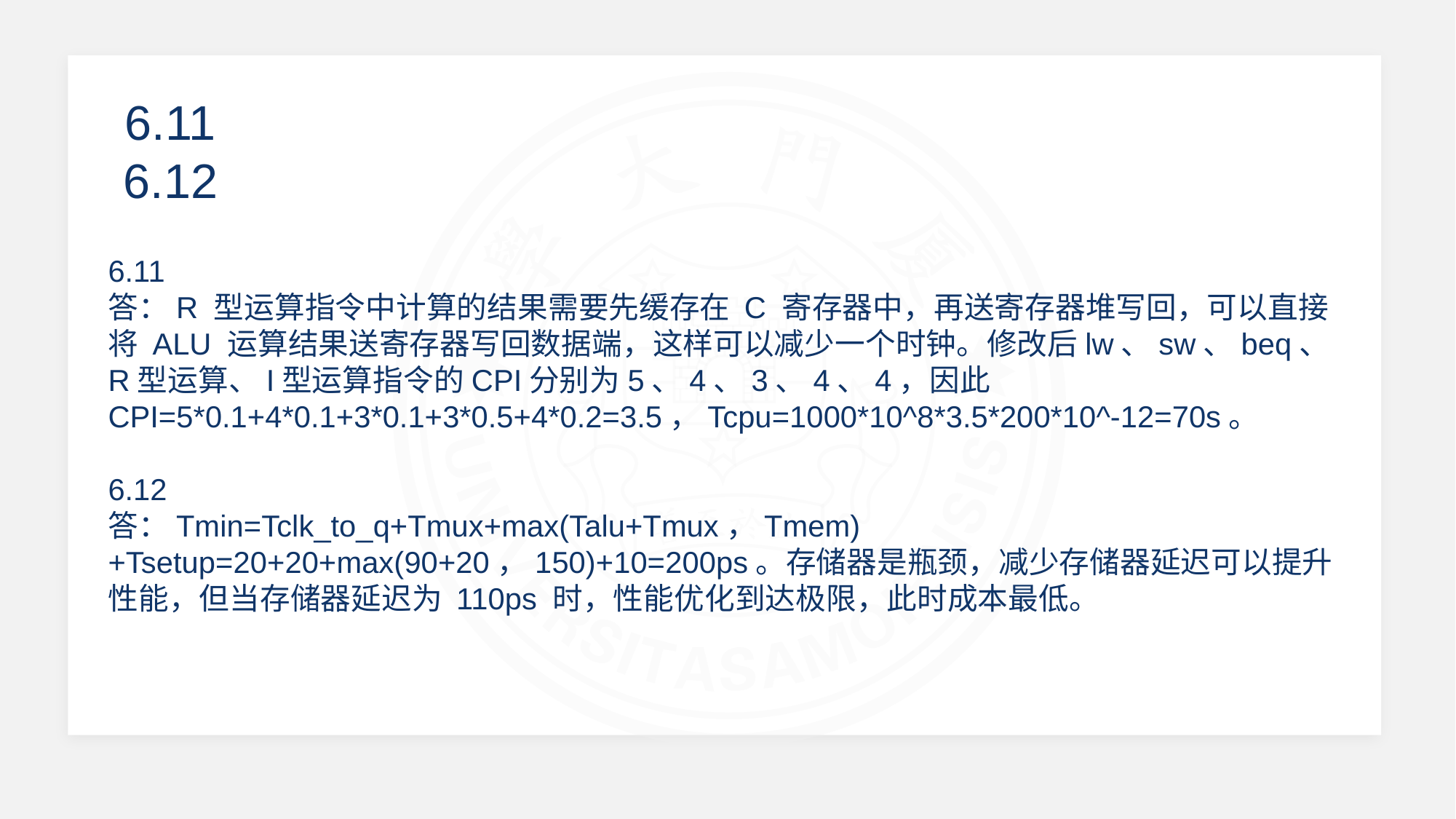

6.11 6.12
6.11
答：R 型运算指令中计算的结果需要先缓存在 C 寄存器中，再送寄存器堆写回，可以直接
将 ALU 运算结果送寄存器写回数据端，这样可以减少一个时钟。修改后lw、sw、beq、R型运算、I型运算指令的CPI分别为5、4、3、4、4，因此CPI=5*0.1+4*0.1+3*0.1+3*0.5+4*0.2=3.5，Tcpu=1000*10^8*3.5*200*10^-12=70s。

6.12
答：Tmin=Tclk_to_q+Tmux+max(Talu+Tmux，Tmem)+Tsetup=20+20+max(90+20，150)+10=200ps。存储器是瓶颈，减少存储器延迟可以提升性能，但当存储器延迟为 110ps 时，性能优化到达极限，此时成本最低。